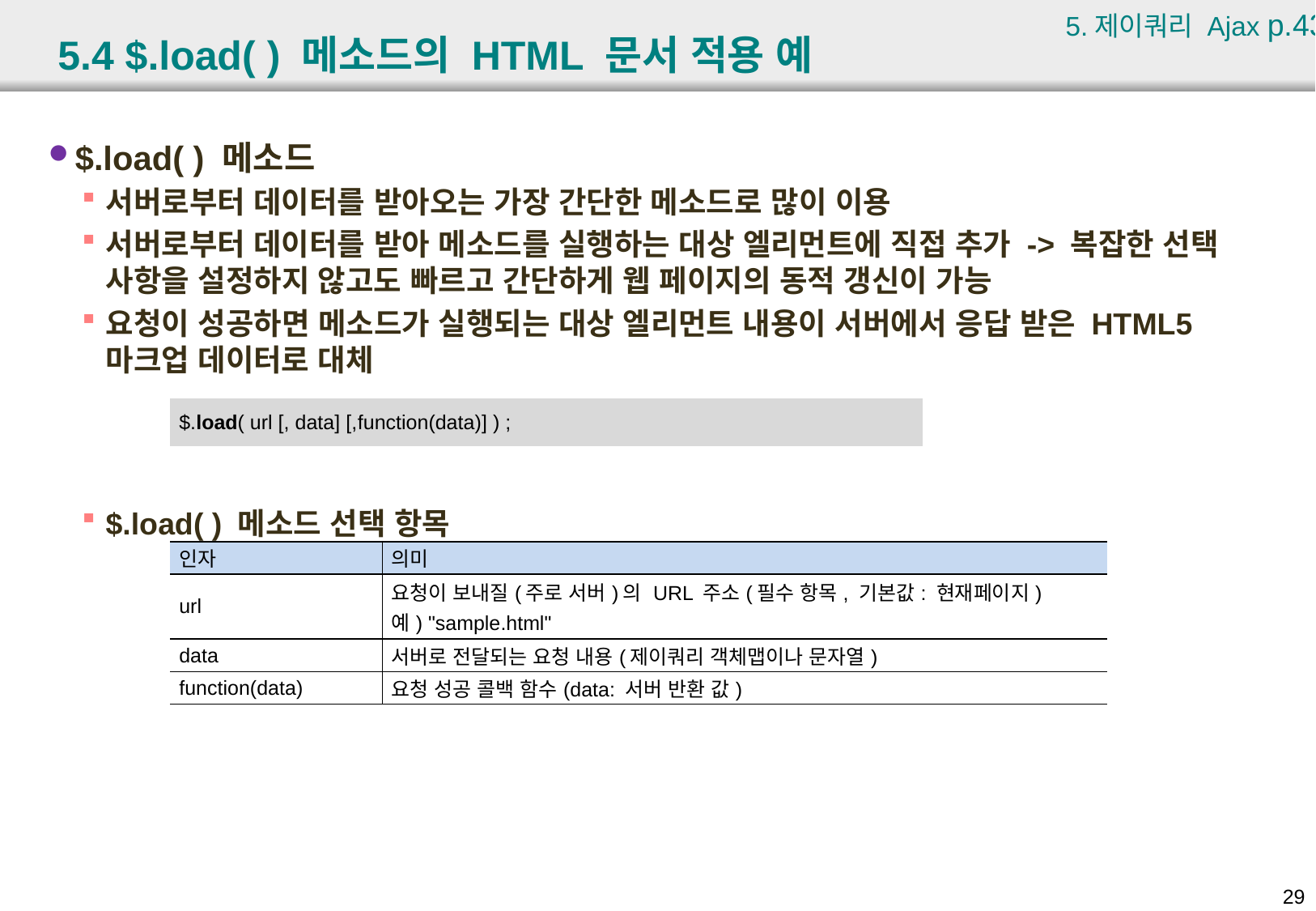

5.제이쿼리 Ajax p.436
# 5.4 $.load( ) 메소드의 HTML 문서 적용 예
$.load( ) 메소드
서버로부터 데이터를 받아오는 가장 간단한 메소드로 많이 이용
서버로부터 데이터를 받아 메소드를 실행하는 대상 엘리먼트에 직접 추가 -> 복잡한 선택 사항을 설정하지 않고도 빠르고 간단하게 웹 페이지의 동적 갱신이 가능
요청이 성공하면 메소드가 실행되는 대상 엘리먼트 내용이 서버에서 응답 받은 HTML5 마크업 데이터로 대체

$.load( ) 메소드 선택 항목
| $.load( url [, data] [,function(data)] ) ; |
| --- |
| 인자 | 의미 |
| --- | --- |
| url | 요청이 보내질(주로 서버)의 URL 주소(필수 항목, 기본값: 현재페이지) 예) "sample.html" |
| data | 서버로 전달되는 요청 내용(제이쿼리 객체맵이나 문자열) |
| function(data) | 요청 성공 콜백 함수(data: 서버 반환 값) |